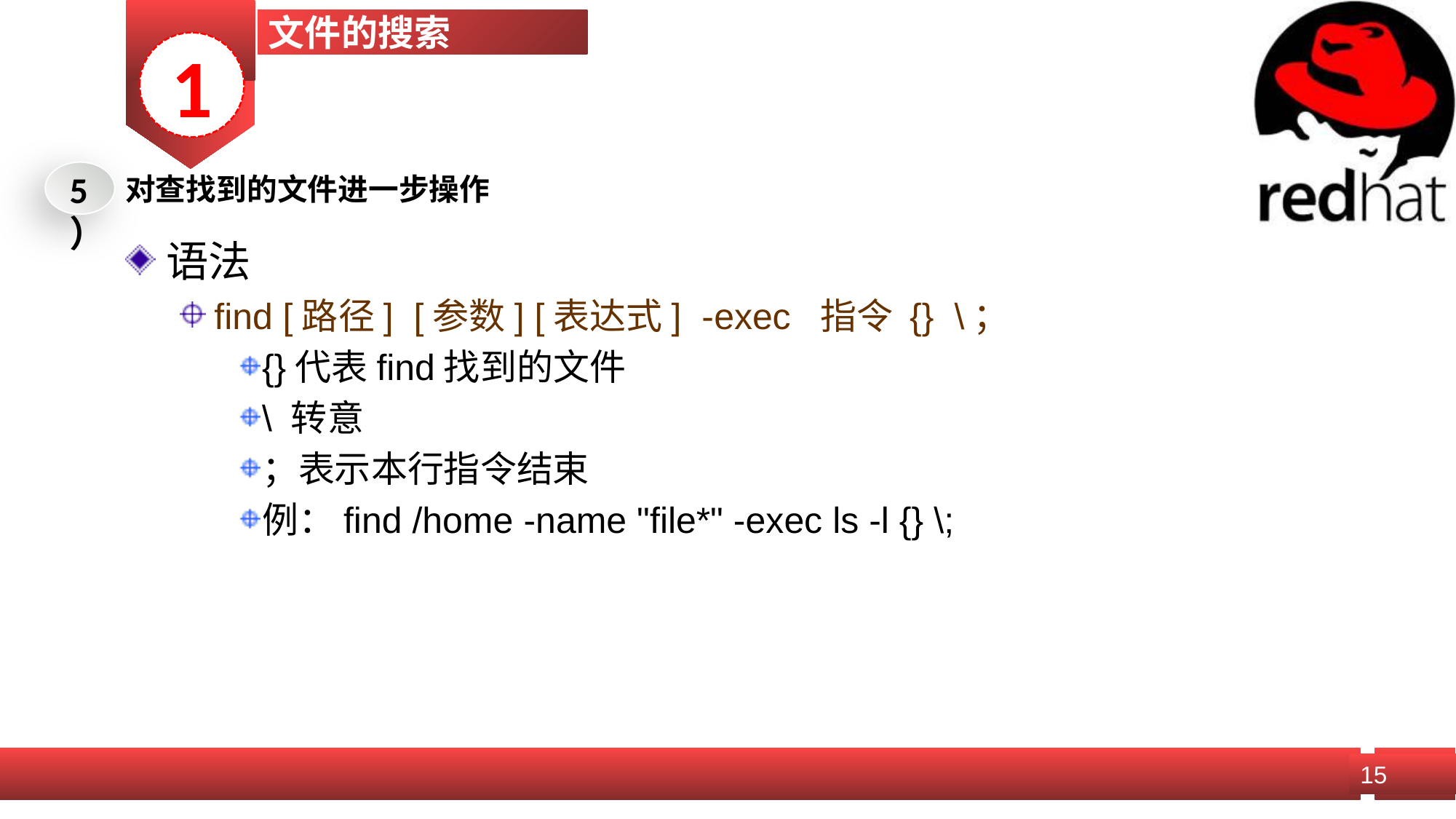

文件的搜索
1
5）

对查找到的文件进一步操作
语法
find [路径]  [参数] [表达式]  -exec  指令 {}  \；
{}代表find找到的文件
\ 转意
；表示本行指令结束
例：find /home -name "file*" -exec ls -l {} \;